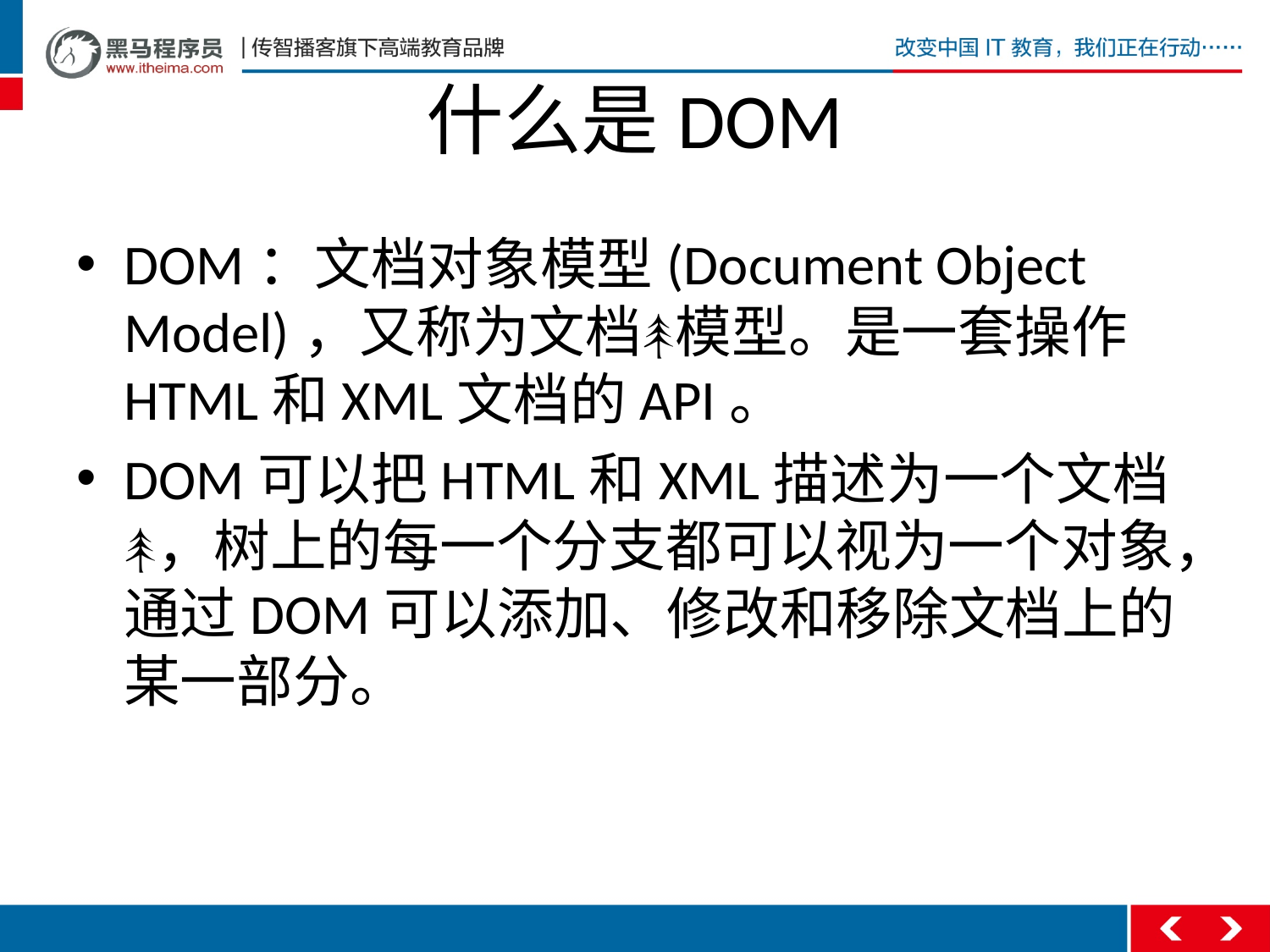

# 什么是DOM
DOM：文档对象模型(Document Object Model)，又称为文档🌲模型。是一套操作HTML和XML文档的API。
DOM可以把HTML和XML描述为一个文档🌲，树上的每一个分支都可以视为一个对象，通过DOM可以添加、修改和移除文档上的某一部分。